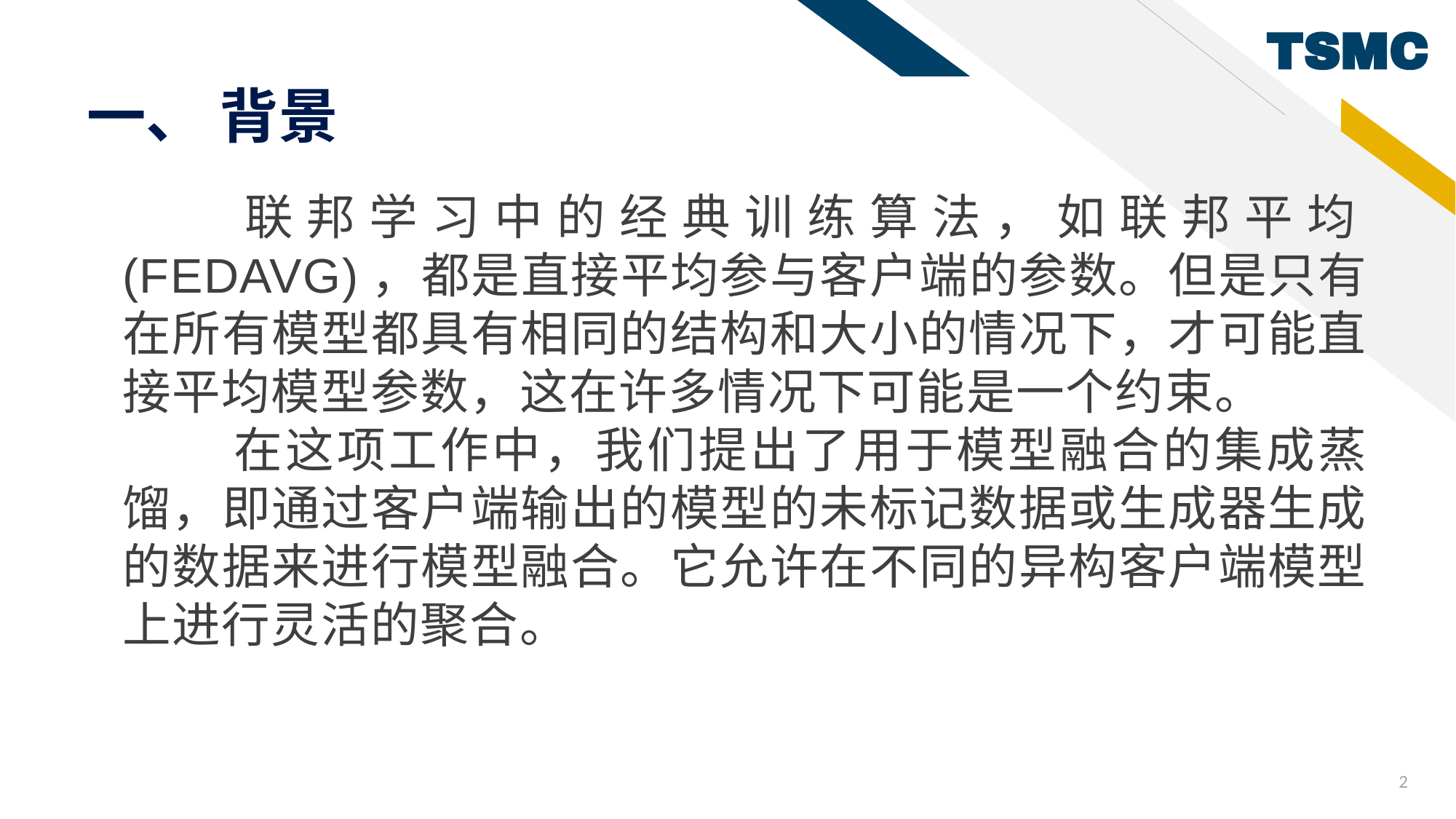

# 一、 背景
	联邦学习中的经典训练算法，如联邦平均(FEDAVG)，都是直接平均参与客户端的参数。但是只有在所有模型都具有相同的结构和大小的情况下，才可能直接平均模型参数，这在许多情况下可能是一个约束。
	在这项工作中，我们提出了用于模型融合的集成蒸馏，即通过客户端输出的模型的未标记数据或生成器生成的数据来进行模型融合。它允许在不同的异构客户端模型上进行灵活的聚合。

2